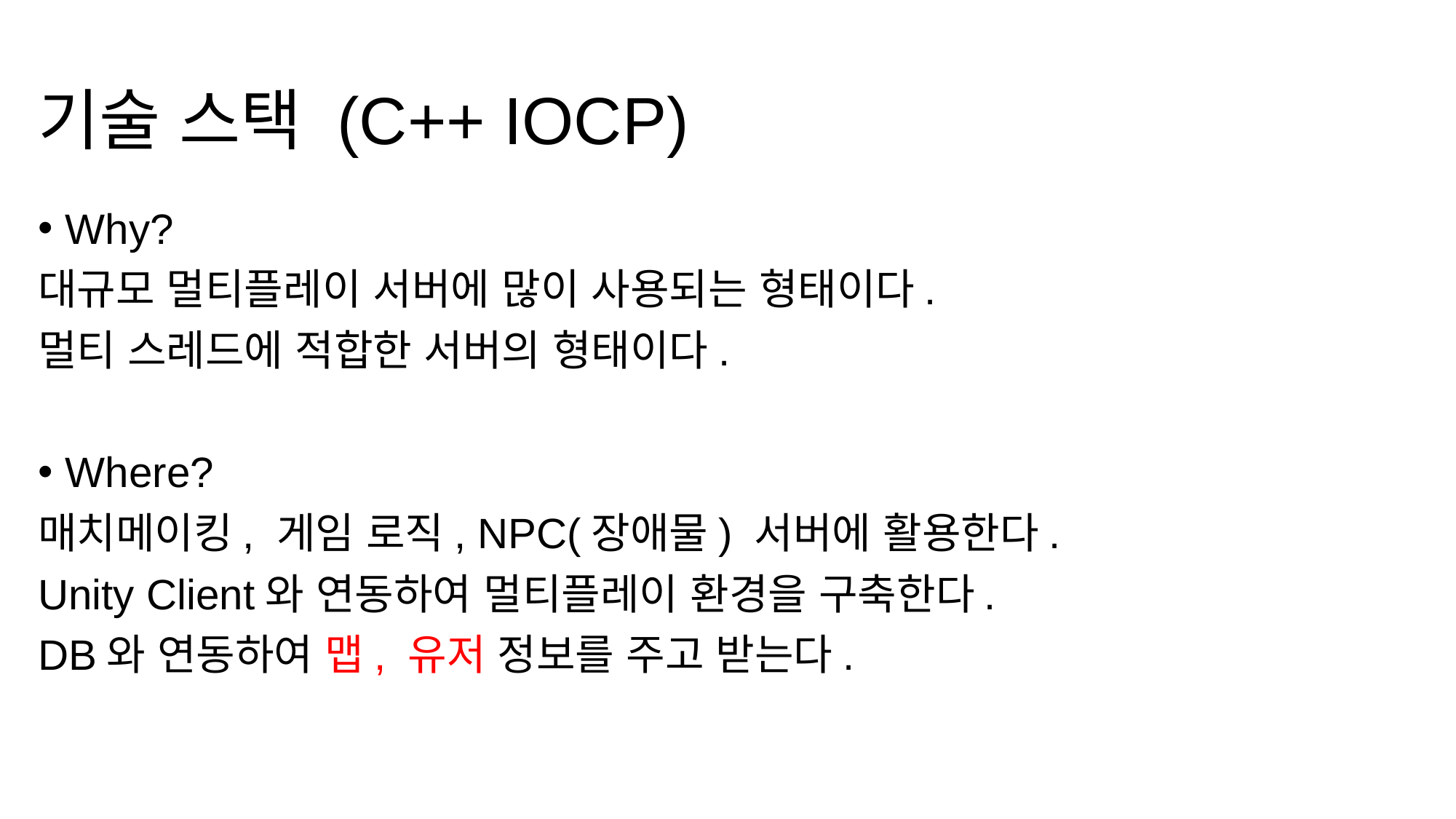

# 기술 스택 (C++ IOCP)
Why?
대규모 멀티플레이 서버에 많이 사용되는 형태이다.
멀티 스레드에 적합한 서버의 형태이다.

Where?
매치메이킹, 게임 로직, NPC(장애물) 서버에 활용한다.
Unity Client와 연동하여 멀티플레이 환경을 구축한다.
DB와 연동하여 맵, 유저 정보를 주고 받는다.